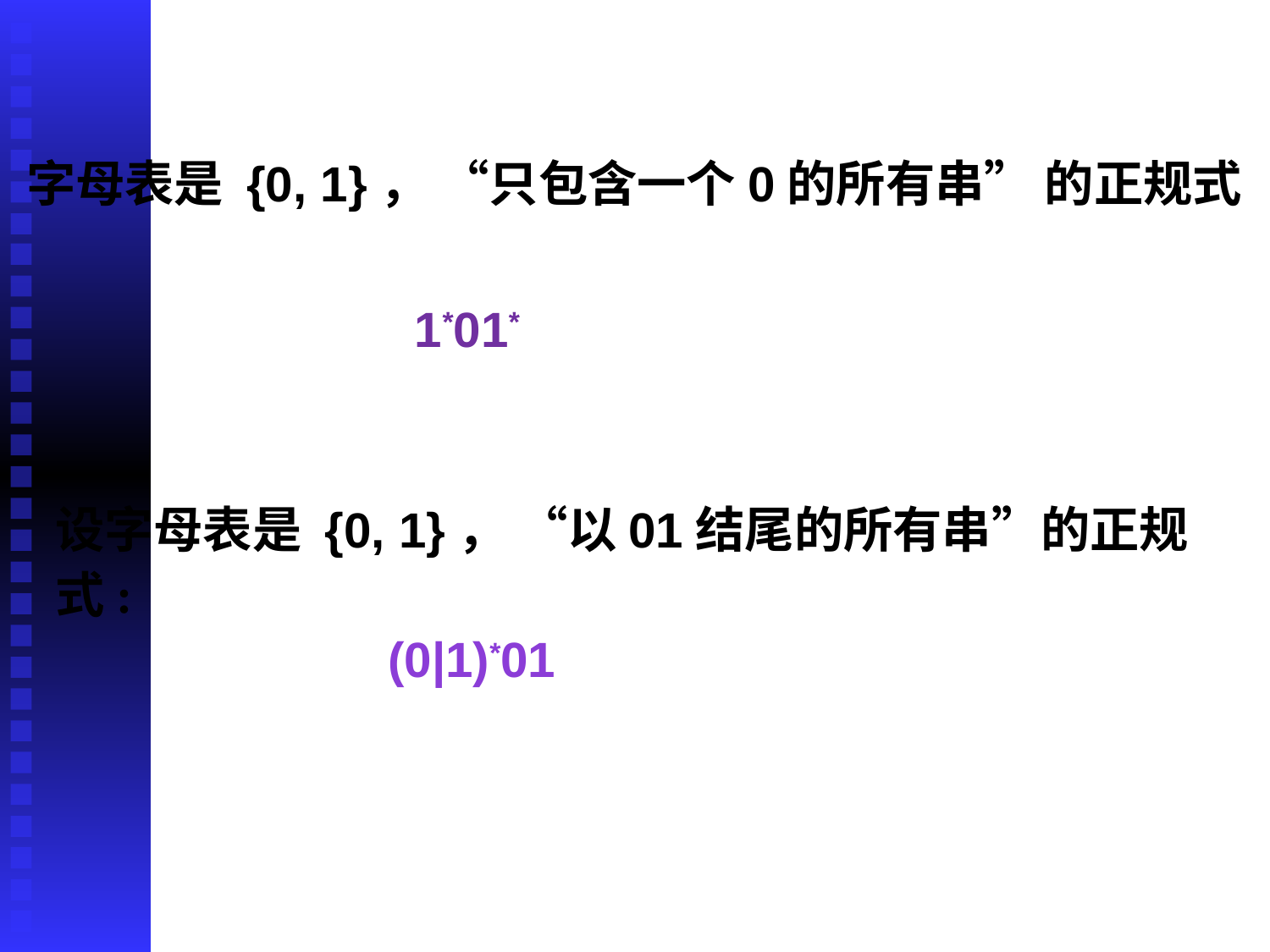

字母表是 {0, 1}， “只包含一个0的所有串” 的正规式
1*01*
设字母表是 {0, 1}， “以01结尾的所有串”的正规式:
(0|1)*01
2020/10/7
62